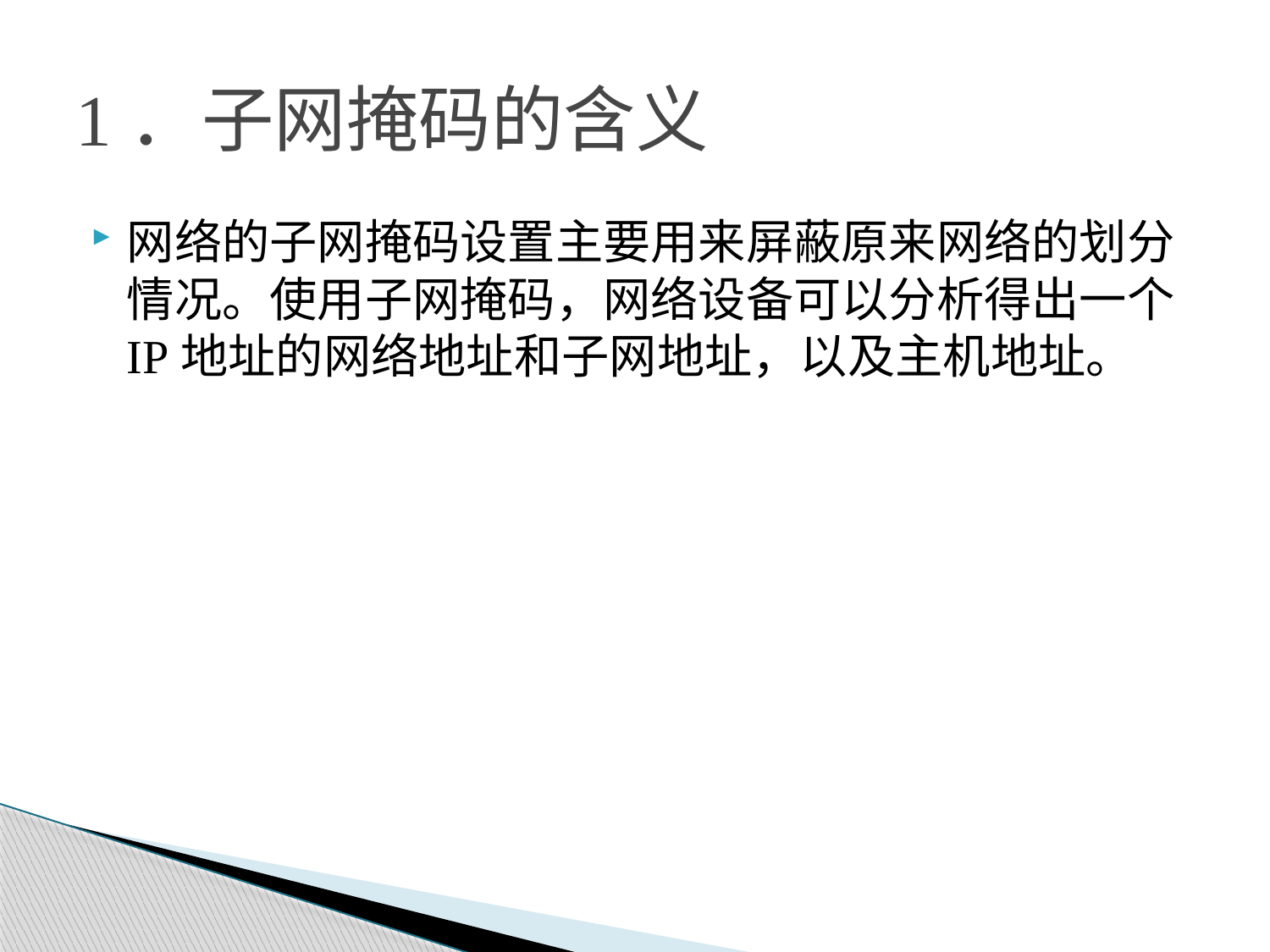

# 1．子网掩码的含义
网络的子网掩码设置主要用来屏蔽原来网络的划分情况。使用子网掩码，网络设备可以分析得出一个IP地址的网络地址和子网地址，以及主机地址。